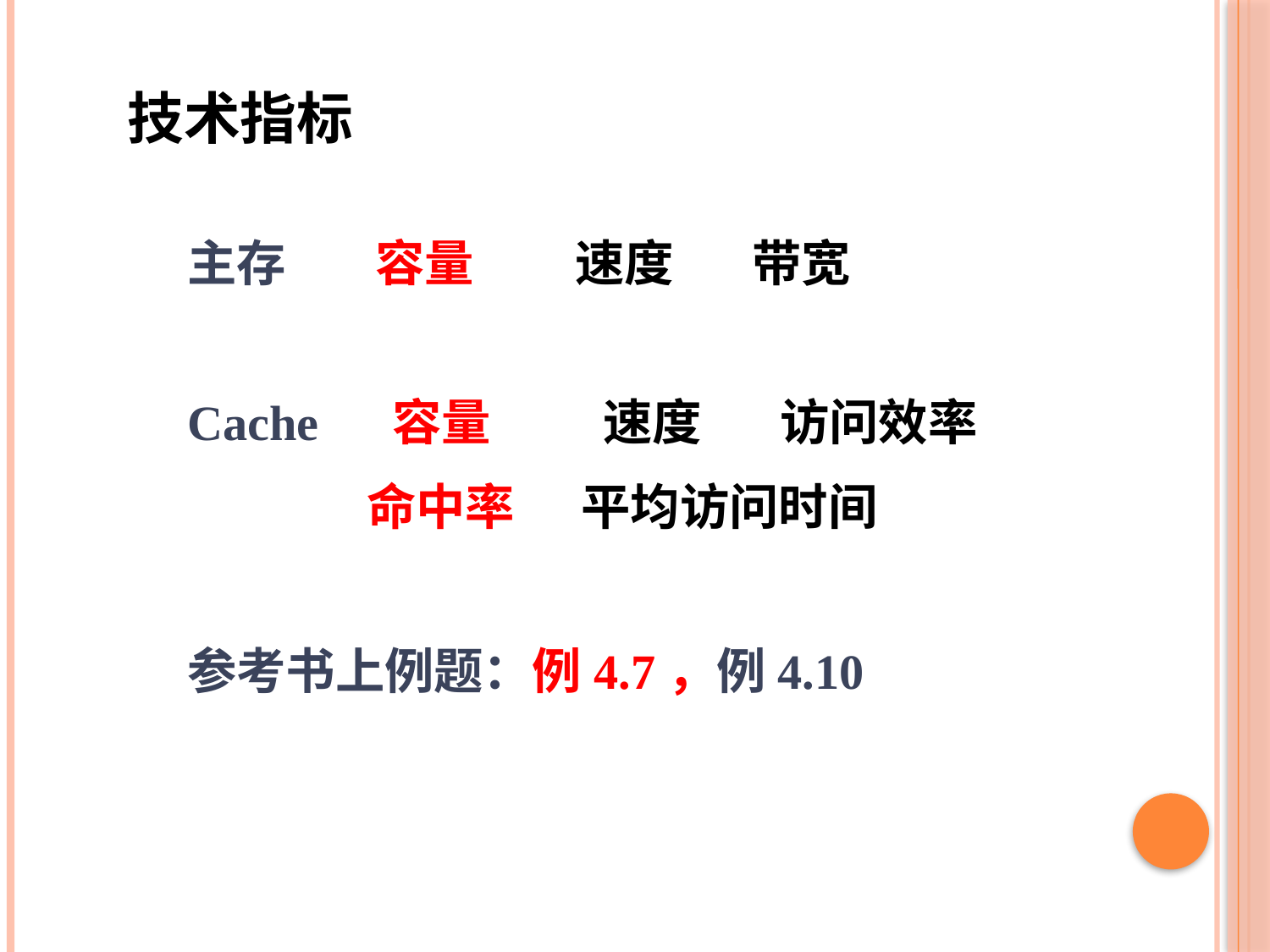

技术指标
主存        容量         速度       带宽
Cache     容量          速度       访问效率
                 命中率        平均访问时间
参考书上例题：例4.7，例4.10